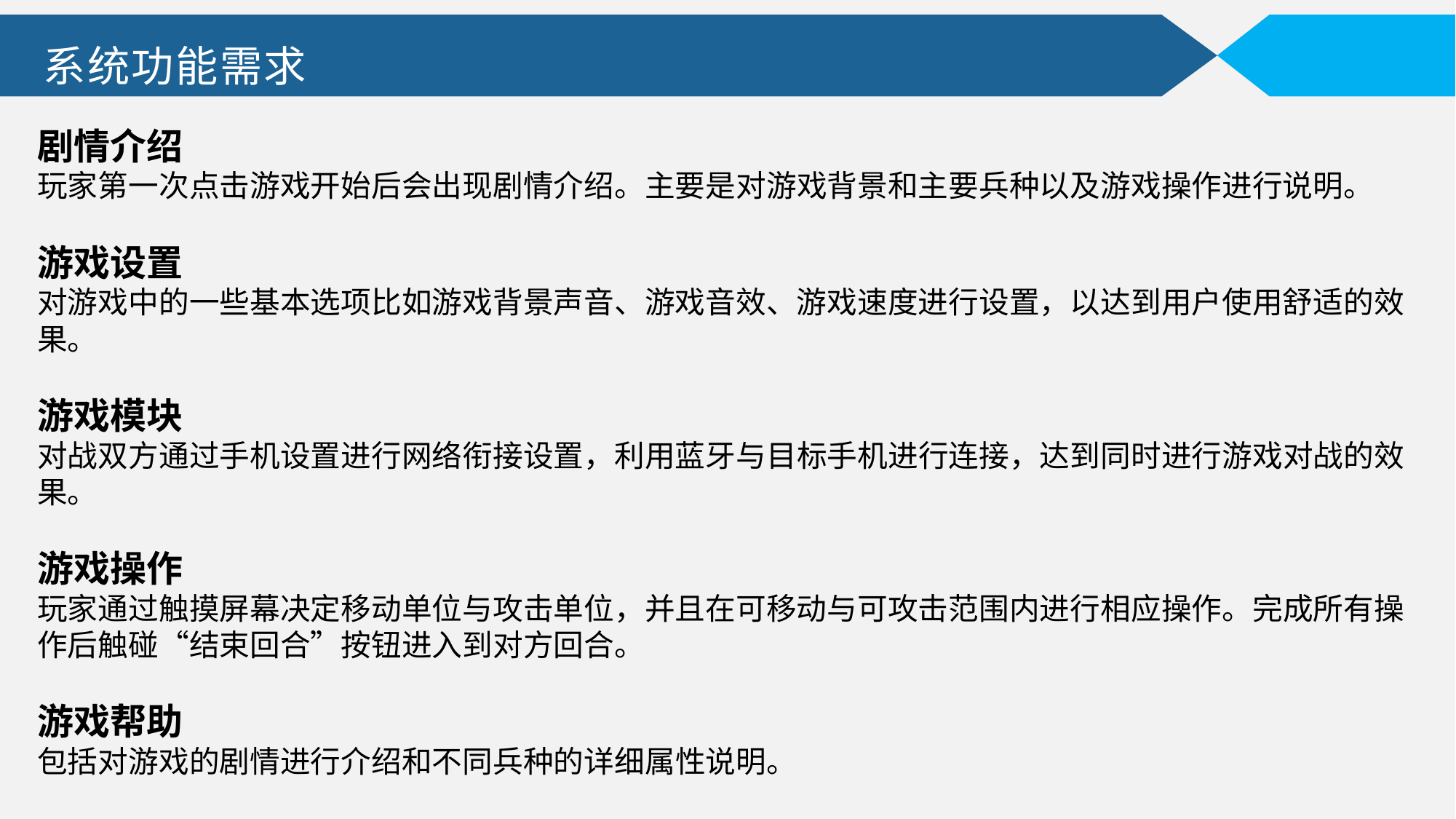

系统功能需求

剧情介绍
玩家第一次点击游戏开始后会出现剧情介绍。主要是对游戏背景和主要兵种以及游戏操作进行说明。

游戏设置
对游戏中的一些基本选项比如游戏背景声音、游戏音效、游戏速度进行设置，以达到用户使用舒适的效果。

游戏模块
对战双方通过手机设置进行网络衔接设置，利用蓝牙与目标手机进行连接，达到同时进行游戏对战的效果。

游戏操作
玩家通过触摸屏幕决定移动单位与攻击单位，并且在可移动与可攻击范围内进行相应操作。完成所有操作后触碰“结束回合”按钮进入到对方回合。

游戏帮助
包括对游戏的剧情进行介绍和不同兵种的详细属性说明。